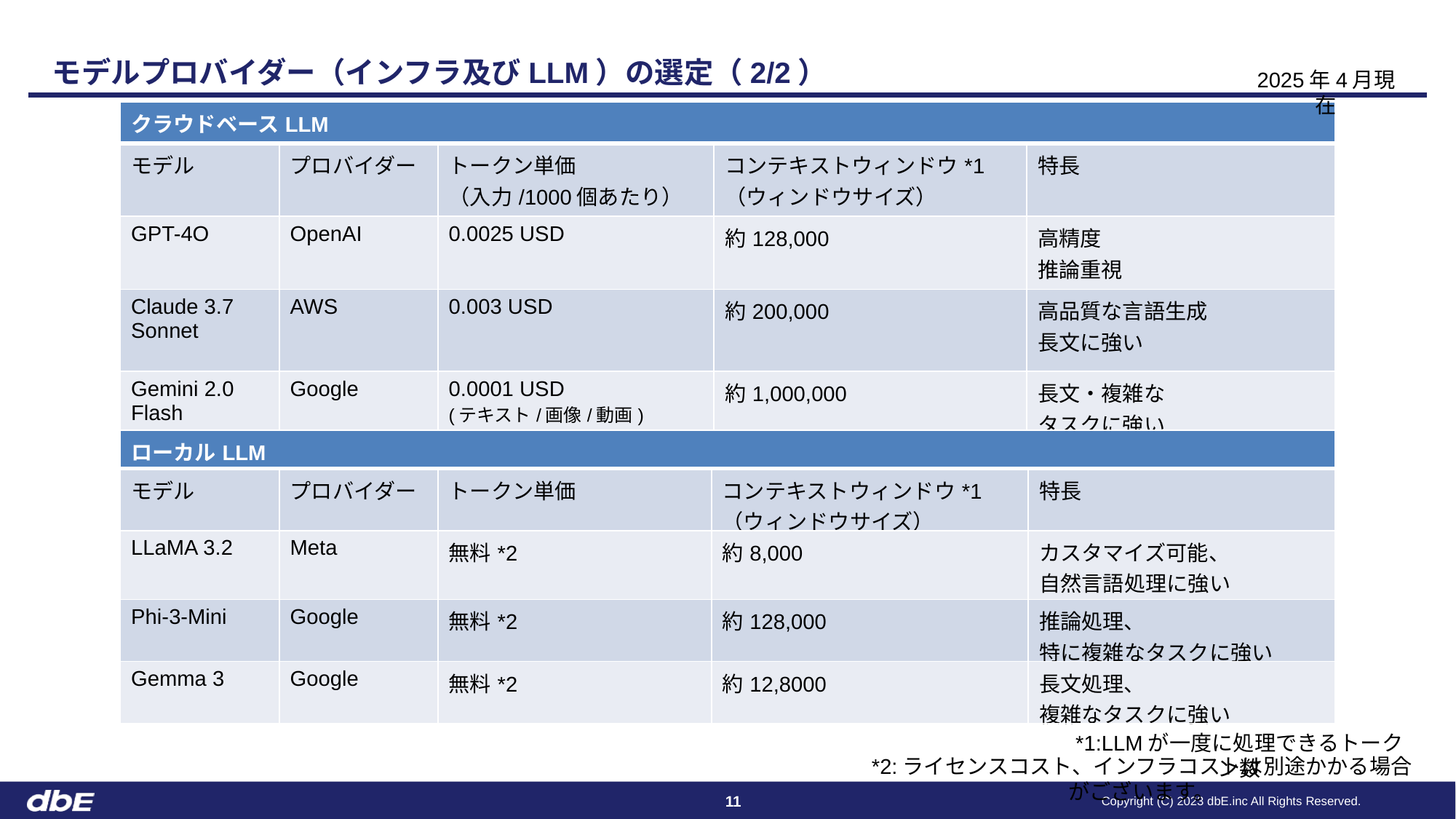

# モデルプロバイダー（インフラ及びLLM）の選定（2/2）
2025年4月現在
| クラウドベースLLM |  |  |  |  |
| --- | --- | --- | --- | --- |
| モデル | プロバイダー | トークン単価 （入力/1000個あたり） | コンテキストウィンドウ\*1 （ウィンドウサイズ） | 特長 |
| GPT-4O | OpenAI | 0.0025 USD | 約128,000 | 高精度 推論重視 |
| Claude 3.7 Sonnet | AWS | 0.003 USD | 約200,000 | 高品質な言語生成 長文に強い |
| Gemini 2.0 Flash | Google | 0.0001 USD (テキスト/画像/動画) | 約1,000,000 | 長文・複雑な タスクに強い |
| ローカルLLM |  |  |  |  |
| --- | --- | --- | --- | --- |
| モデル | プロバイダー | トークン単価 | コンテキストウィンドウ\*1 （ウィンドウサイズ） | 特長 |
| LLaMA 3.2 | Meta | 無料\*2 | 約8,000 | カスタマイズ可能、 自然言語処理に強い |
| Phi-3-Mini | Google | 無料\*2 | 約128,000 | 推論処理、 特に複雑なタスクに強い |
| Gemma 3 | Google | 無料\*2 | 約12,8000 | 長文処理、 複雑なタスクに強い |
*1:LLMが一度に処理できるトークン数
*2:ライセンスコスト、インフラコストは別途かかる場合がございます。
11
Copyright (C) 2023 dbE.inc All Rights Reserved.